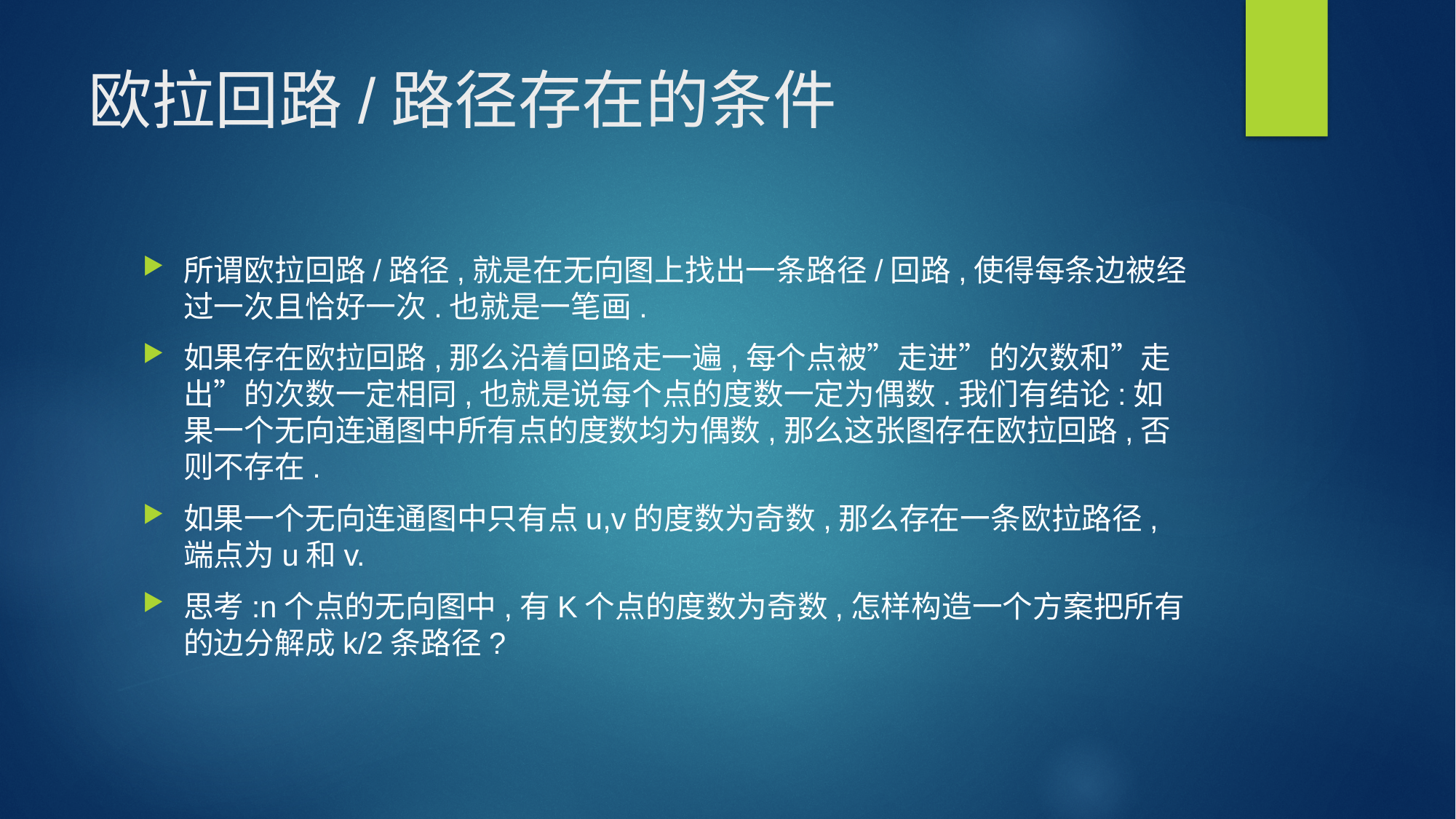

# 欧拉回路/路径存在的条件
所谓欧拉回路/路径,就是在无向图上找出一条路径/回路,使得每条边被经过一次且恰好一次.也就是一笔画.
如果存在欧拉回路,那么沿着回路走一遍,每个点被”走进”的次数和”走出”的次数一定相同,也就是说每个点的度数一定为偶数.我们有结论:如果一个无向连通图中所有点的度数均为偶数,那么这张图存在欧拉回路,否则不存在.
如果一个无向连通图中只有点u,v的度数为奇数,那么存在一条欧拉路径,端点为u和v.
思考:n个点的无向图中,有K个点的度数为奇数,怎样构造一个方案把所有的边分解成k/2条路径?